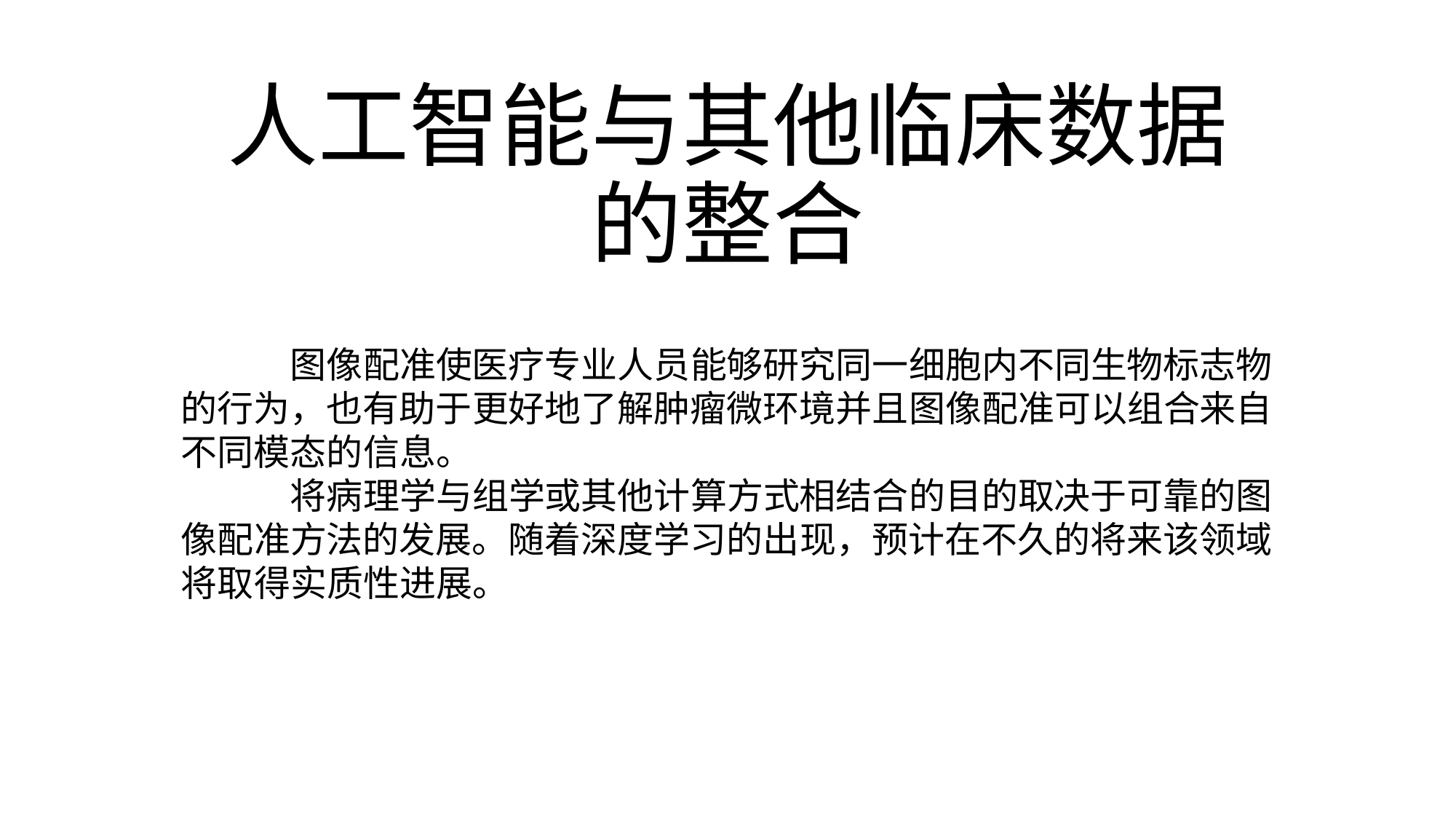

# 人工智能与其他临床数据的整合
	图像配准使医疗专业人员能够研究同一细胞内不同生物标志物的行为，也有助于更好地了解肿瘤微环境并且图像配准可以组合来自不同模态的信息。
	将病理学与组学或其他计算方式相结合的目的取决于可靠的图像配准方法的发展。随着深度学习的出现，预计在不久的将来该领域将取得实质性进展。